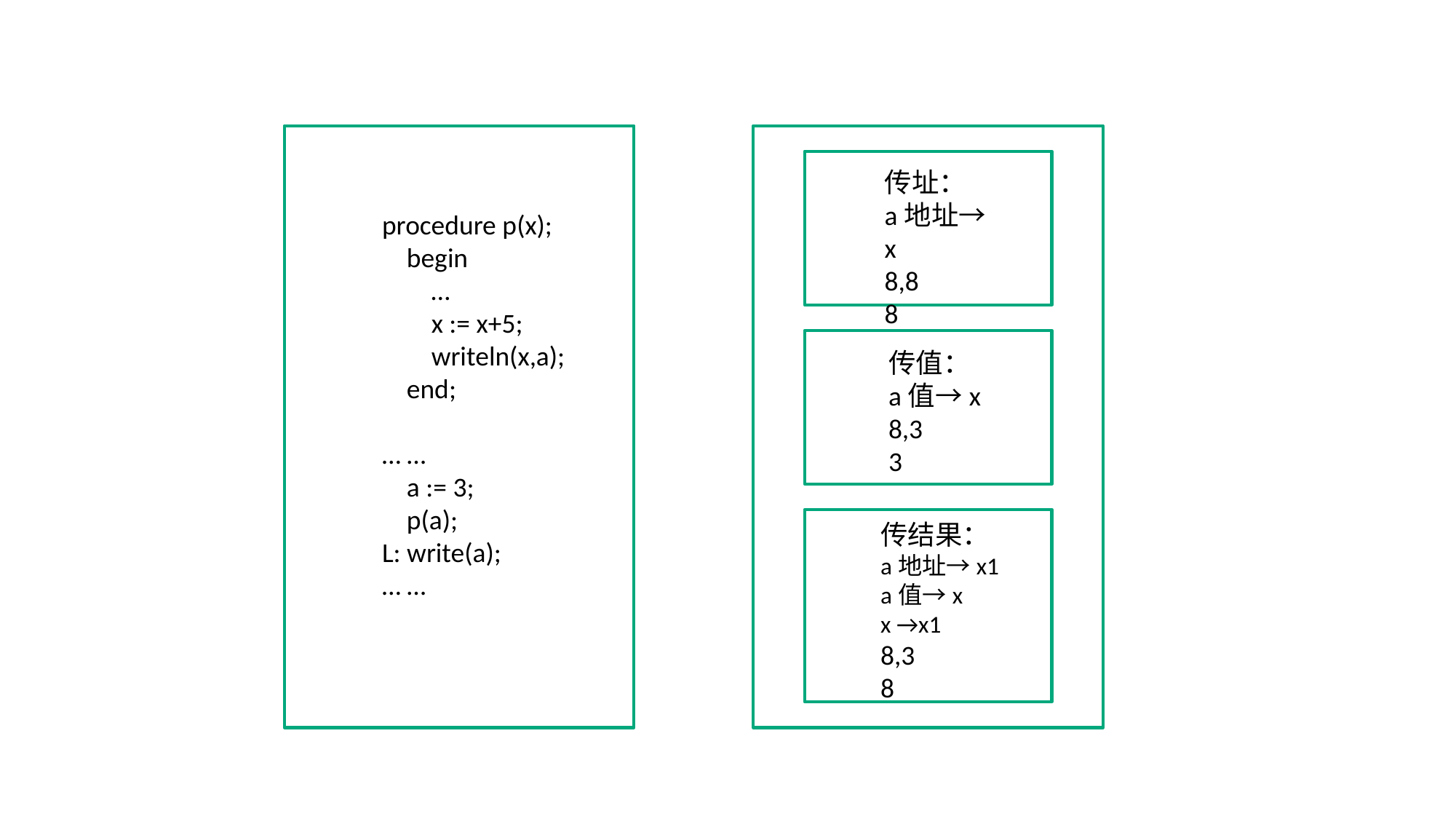

传址：
a地址→x
8,8
8
procedure p(x);
    begin
        …
        x := x+5;
        writeln(x,a);
    end;

… …
    a := 3;
    p(a);
L: write(a);
… …

传值：
a值→x
8,3
3

传结果：
a地址→x1
a值→x
x →x1
8,3
8
18